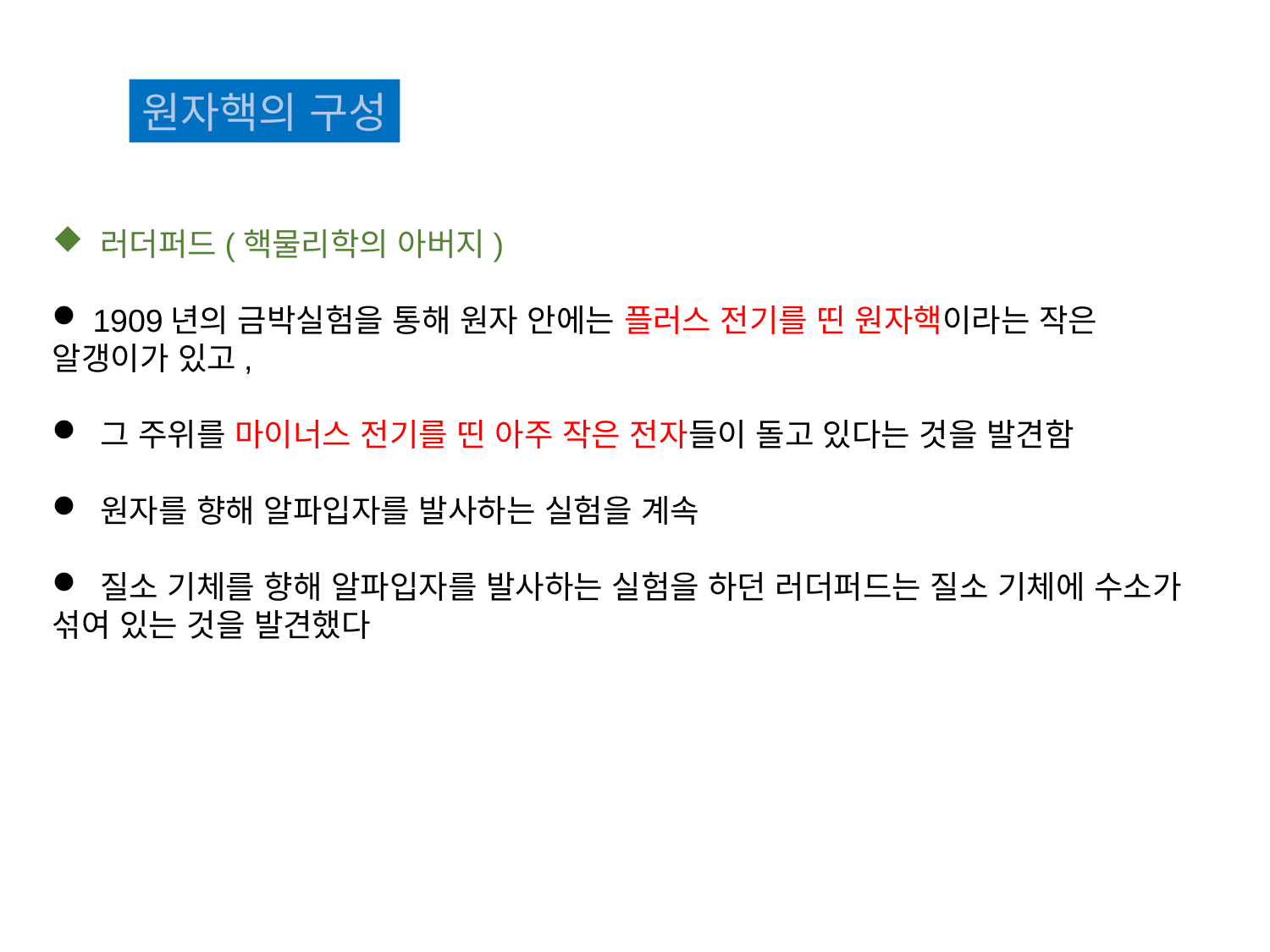

원자핵의 구성
 러더퍼드(핵물리학의 아버지)

 1909년의 금박실험을 통해 원자 안에는 플러스 전기를 띤 원자핵이라는 작은 알갱이가 있고,

 그 주위를 마이너스 전기를 띤 아주 작은 전자들이 돌고 있다는 것을 발견함

 원자를 향해 알파입자를 발사하는 실험을 계속

 질소 기체를 향해 알파입자를 발사하는 실험을 하던 러더퍼드는 질소 기체에 수소가 섞여 있는 것을 발견했다